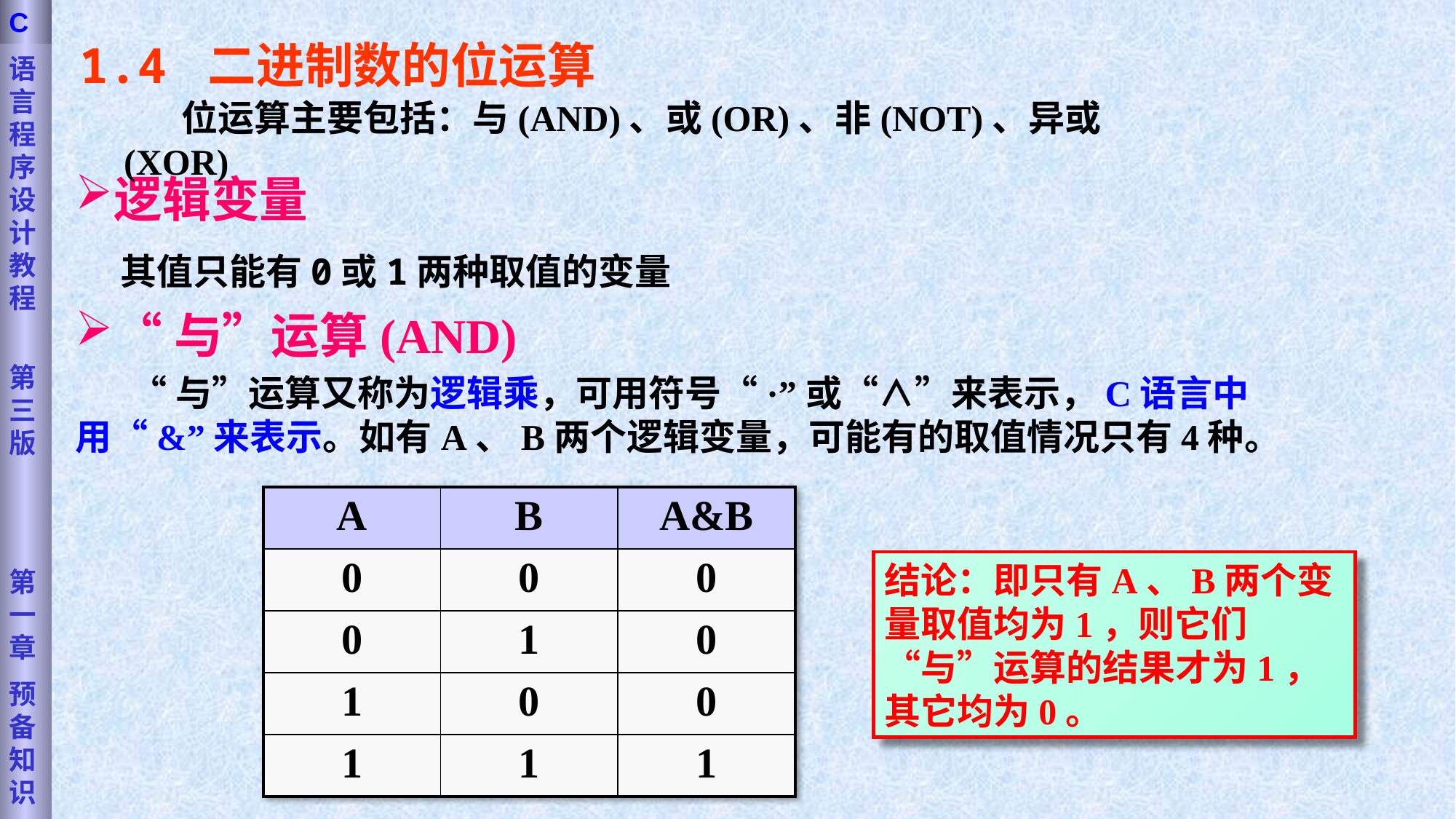

语言程序设计教程
第三版

第一章
预备知识
C
1.4 二进制数的位运算
      位运算主要包括：与(AND)、或(OR)、非(NOT)、异或(XOR)
逻辑变量
   其值只能有0或1两种取值的变量
“与”运算(AND)
        “与”运算又称为逻辑乘，可用符号“·”或“∧”来表示，C语言中用“&”来表示。如有A、B两个逻辑变量，可能有的取值情况只有4种。

| A | B | A&B |
| --- | --- | --- |
| 0 | 0 | 0 |
| 0 | 1 | 0 |
| 1 | 0 | 0 |
| 1 | 1 | 1 |
结论：即只有A、B两个变量取值均为1，则它们“与”运算的结果才为1，其它均为0。